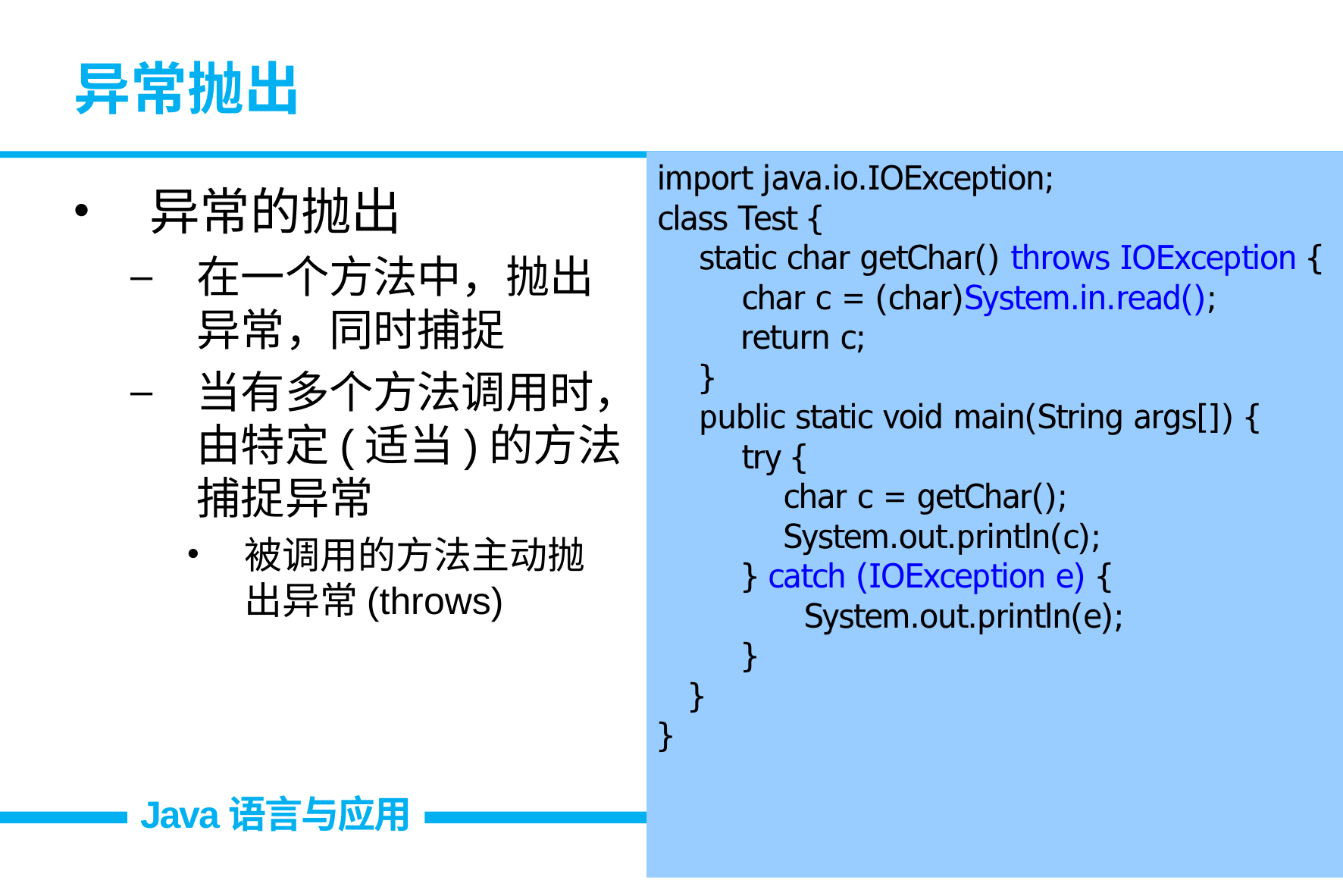

# 异常抛出
import java.io.IOException;
class Test {
    static char getChar() throws IOException {
    	    char c = (char)System.in.read();
        return c;
    }
    public static void main(String args[]) {
    	    try {
    	        char c = getChar();
    	        System.out.println(c);
    	    } catch (IOException e) {
	          System.out.println(e);
	    }
   }
}
异常的抛出
在一个方法中，抛出异常，同时捕捉
当有多个方法调用时，由特定(适当)的方法捕捉异常
被调用的方法主动抛出异常(throws)
44